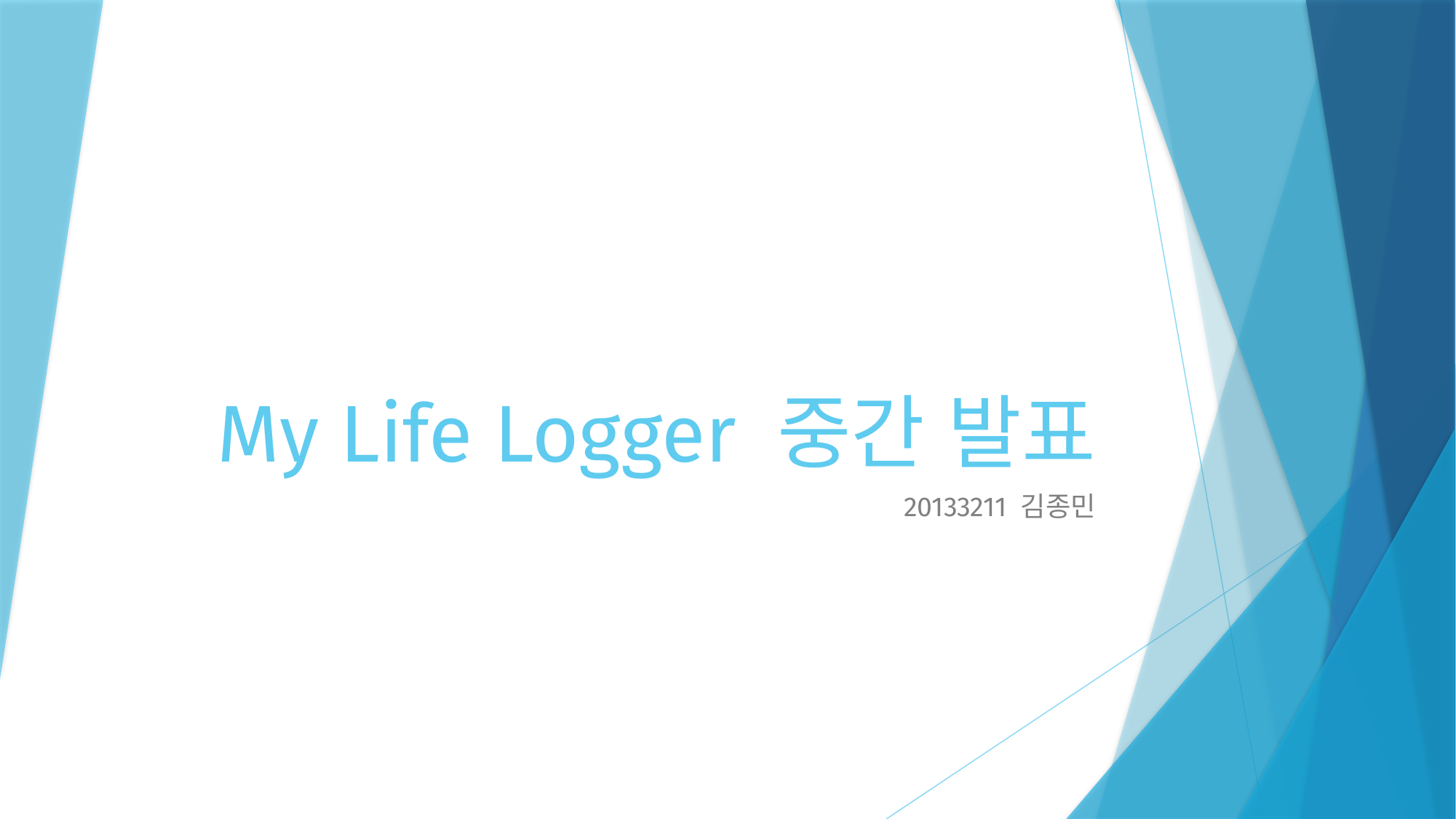

# My Life Logger 중간 발표
20133211 김종민